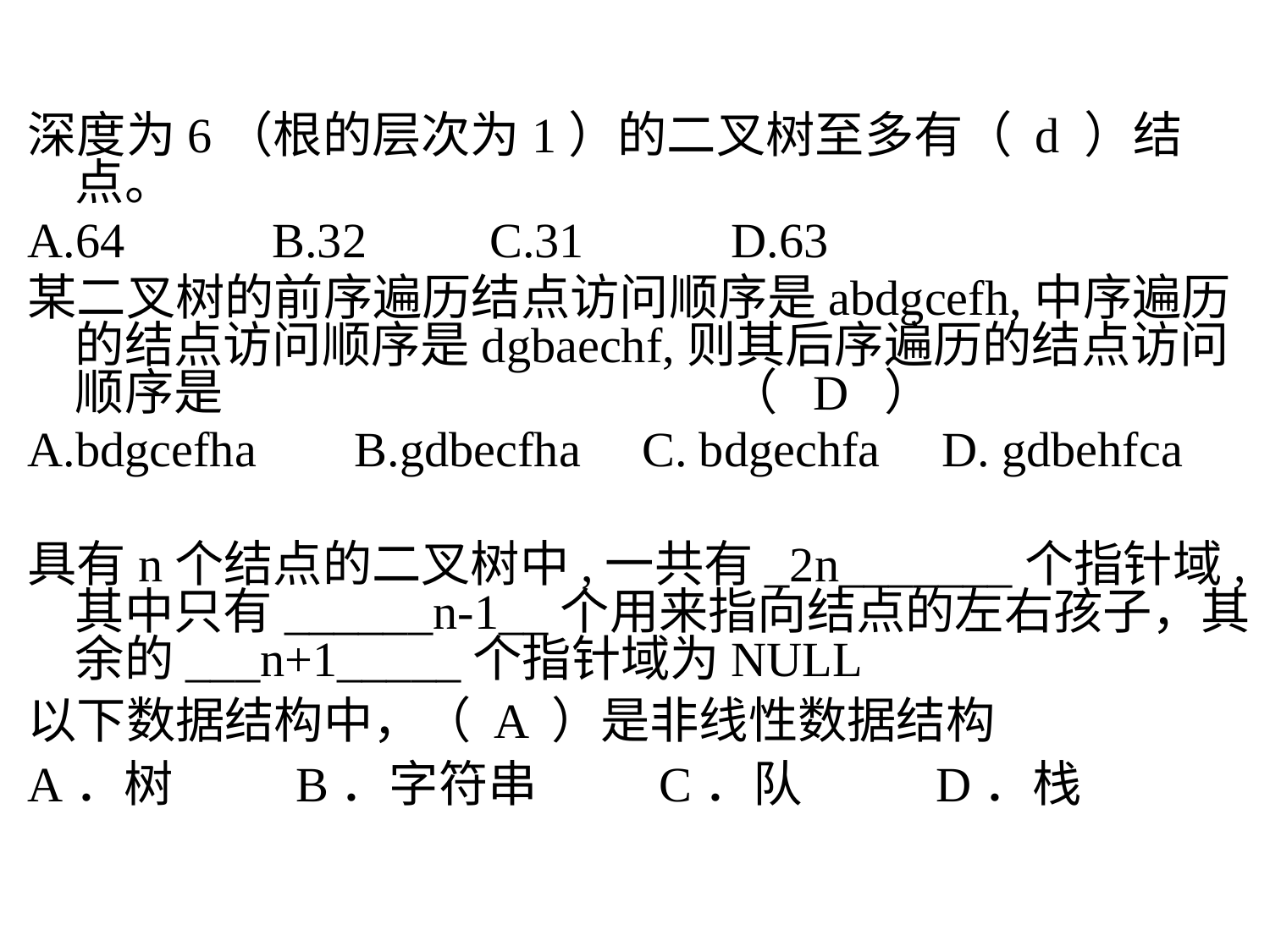

深度为6（根的层次为1）的二叉树至多有（ d ）结点。
A.64            B.32          C.31            D.63
某二叉树的前序遍历结点访问顺序是abdgcefh,中序遍历的结点访问顺序是dgbaechf,则其后序遍历的结点访问顺序是                                              （  D  ）
A.bdgcefha        B.gdbecfha     C. bdgechfa     D. gdbehfca

具有n个结点的二叉树中,一共有_2n_______个指针域,其中只有______n-1__个用来指向结点的左右孩子，其余的___n+1_____个指针域为NULL
以下数据结构中，（ A ）是非线性数据结构
A．树          B．字符串          C．队           D．栈